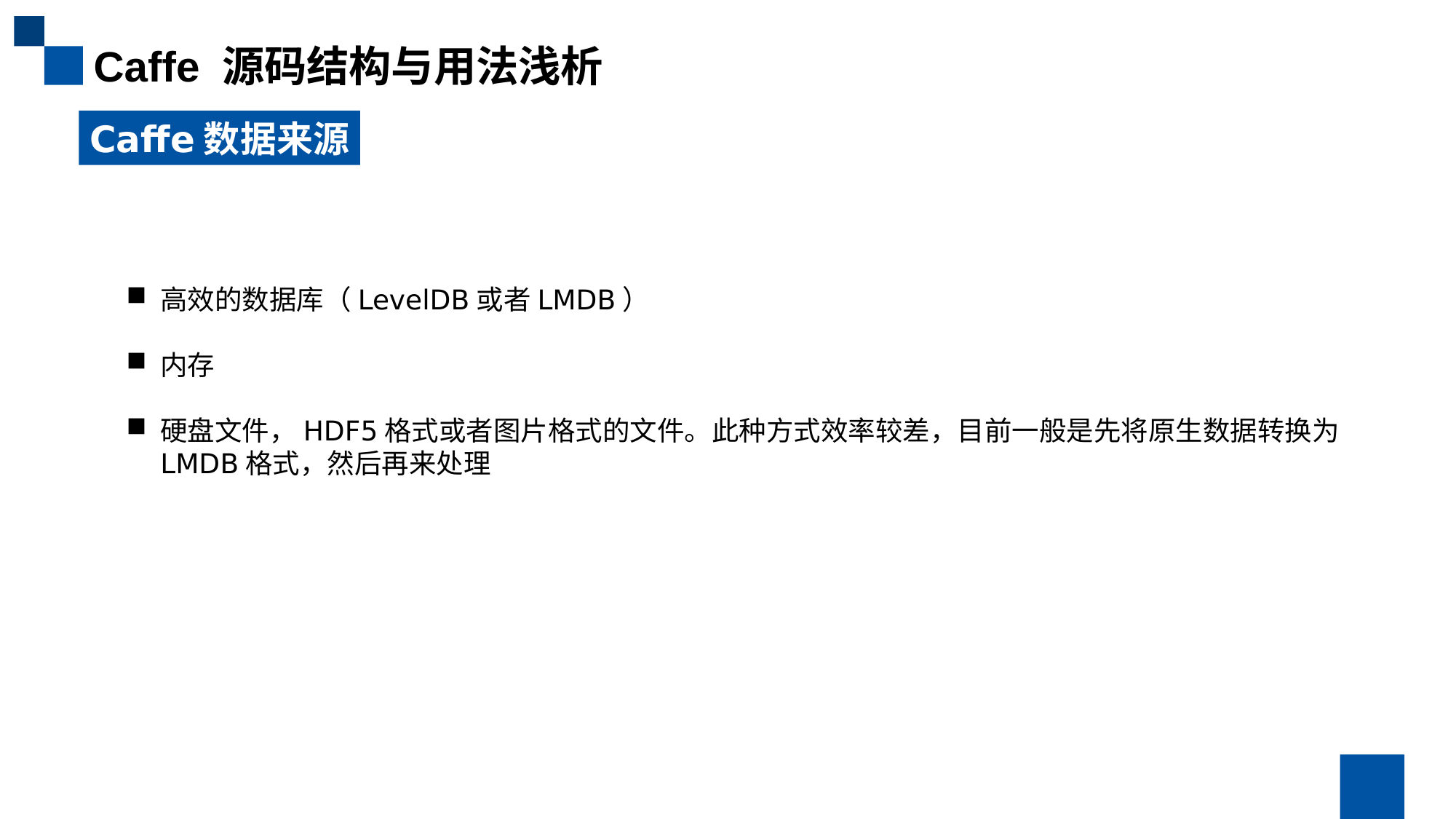

Caffe 源码结构与用法浅析
Caffe数据来源
高效的数据库（LevelDB或者LMDB）

内存

硬盘文件，HDF5格式或者图片格式的文件。此种方式效率较差，目前一般是先将原生数据转换为LMDB格式，然后再来处理
16